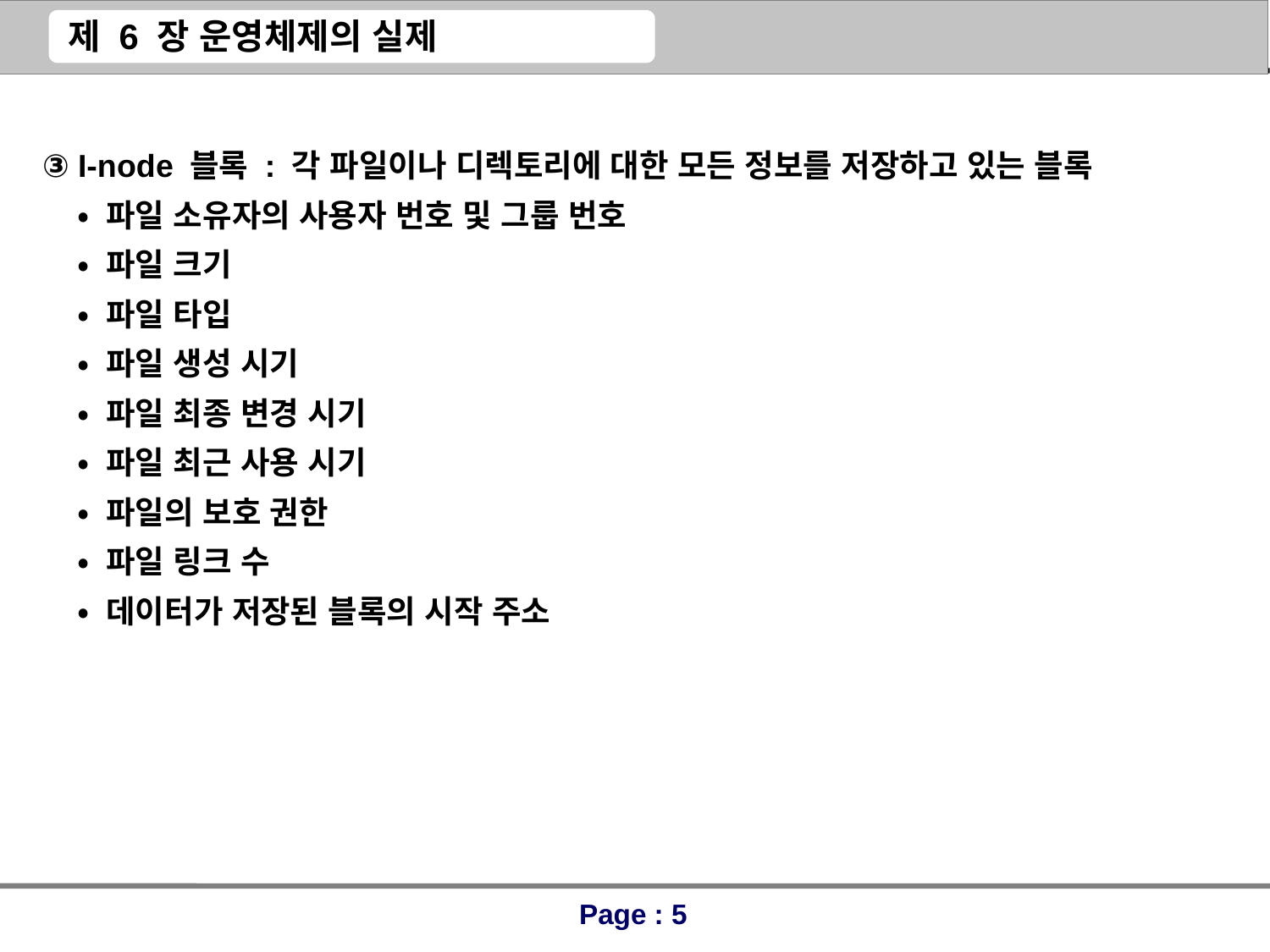

③ I-node 블록 : 각 파일이나 디렉토리에 대한 모든 정보를 저장하고 있는 블록
    • 파일 소유자의 사용자 번호 및 그룹 번호
    • 파일 크기
    • 파일 타입
    • 파일 생성 시기
    • 파일 최종 변경 시기
    • 파일 최근 사용 시기
    • 파일의 보호 권한
    • 파일 링크 수
    • 데이터가 저장된 블록의 시작 주소
Page : 5